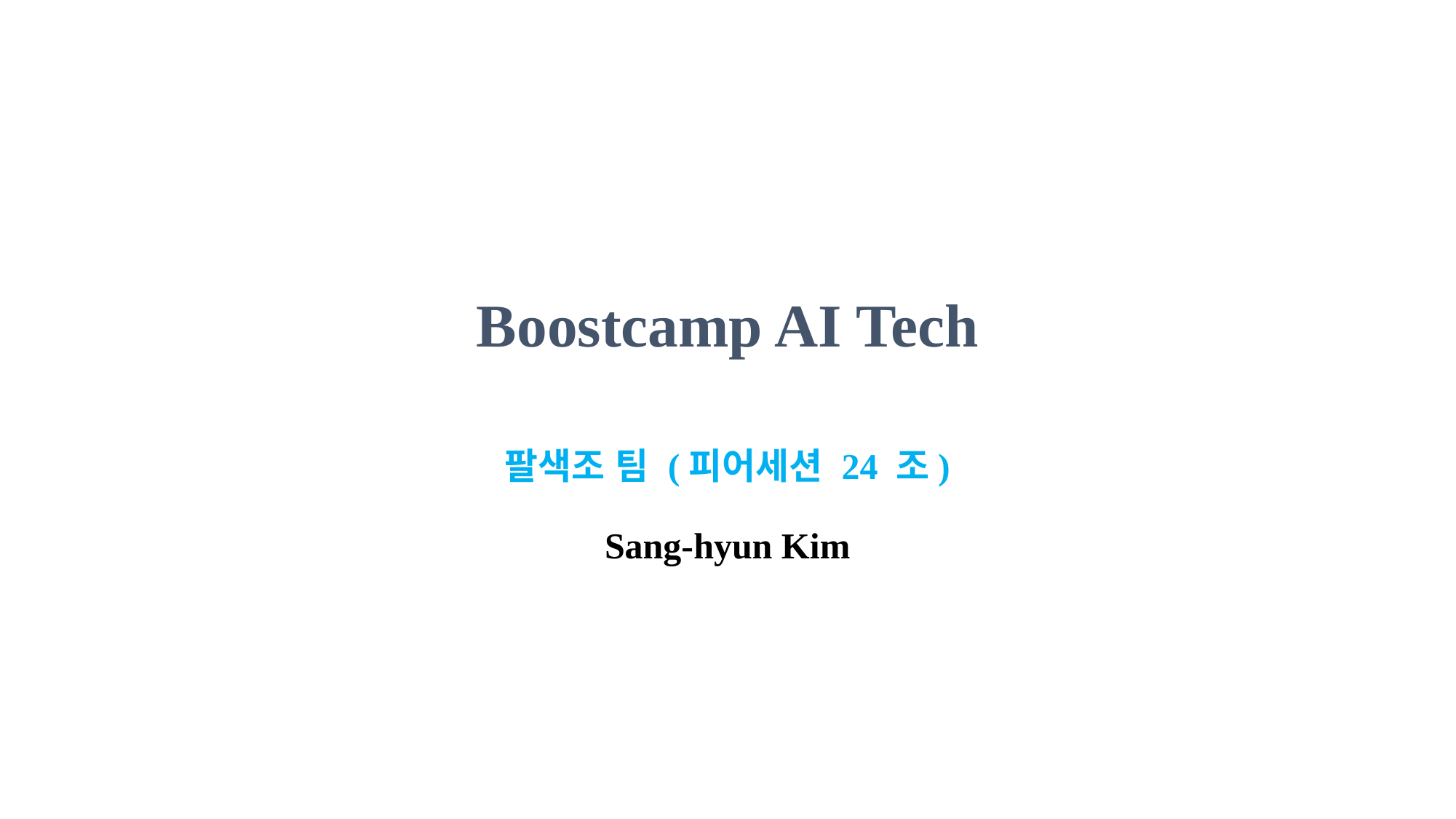

# Boostcamp AI Tech 팔색조 팀 (피어세션 24 조) Sang-hyun Kim